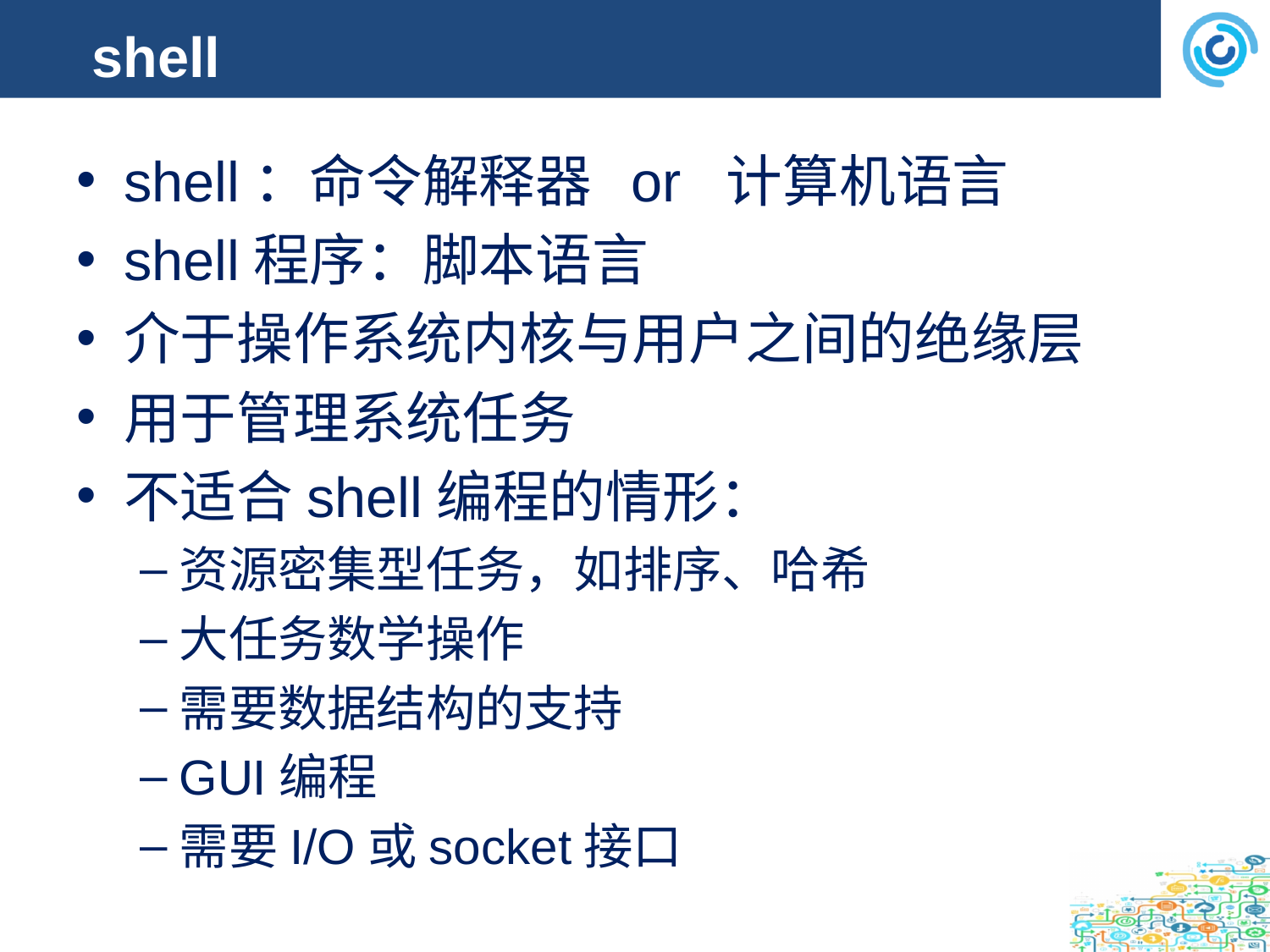

# shell
shell：命令解释器  or  计算机语言
shell程序：脚本语言
介于操作系统内核与用户之间的绝缘层
用于管理系统任务
不适合shell编程的情形：
资源密集型任务，如排序、哈希
大任务数学操作
需要数据结构的支持
GUI编程
需要I/O或socket接口